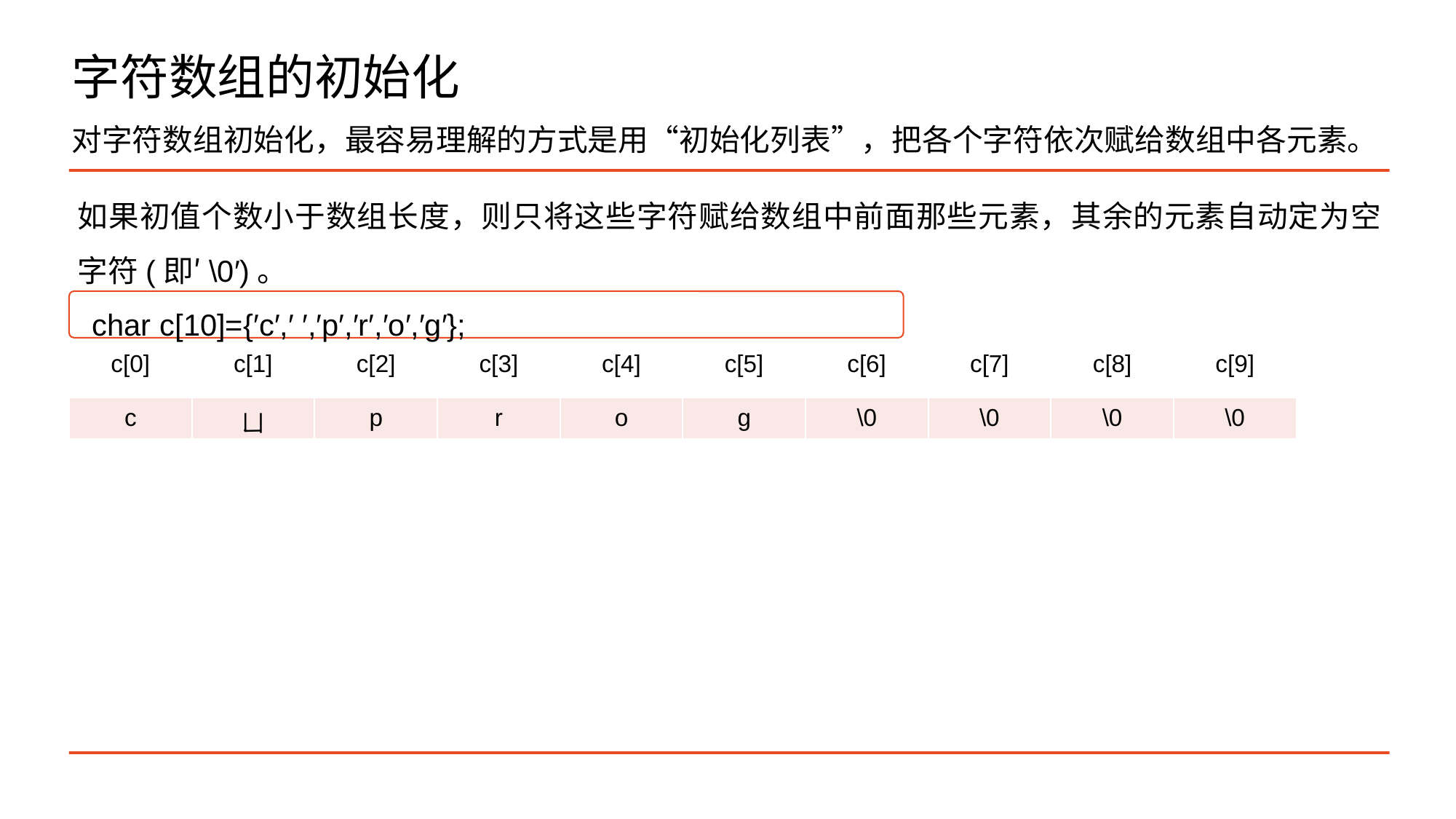

# 字符数组的初始化
对字符数组初始化，最容易理解的方式是用“初始化列表”，把各个字符依次赋给数组中各元素。
如果初值个数小于数组长度，则只将这些字符赋给数组中前面那些元素，其余的元素自动定为空字符(即′\0′)。

char c[10]={′c′,′ ′,′p′,′r′,′o′,′g′};
| c[0] | c[1] | c[2] | c[3] | c[4] | c[5] | c[6] | c[7] | c[8] | c[9] |
| --- | --- | --- | --- | --- | --- | --- | --- | --- | --- |
| c | ㄩ | p | r | o | g | \0 | \0 | \0 | \0 |